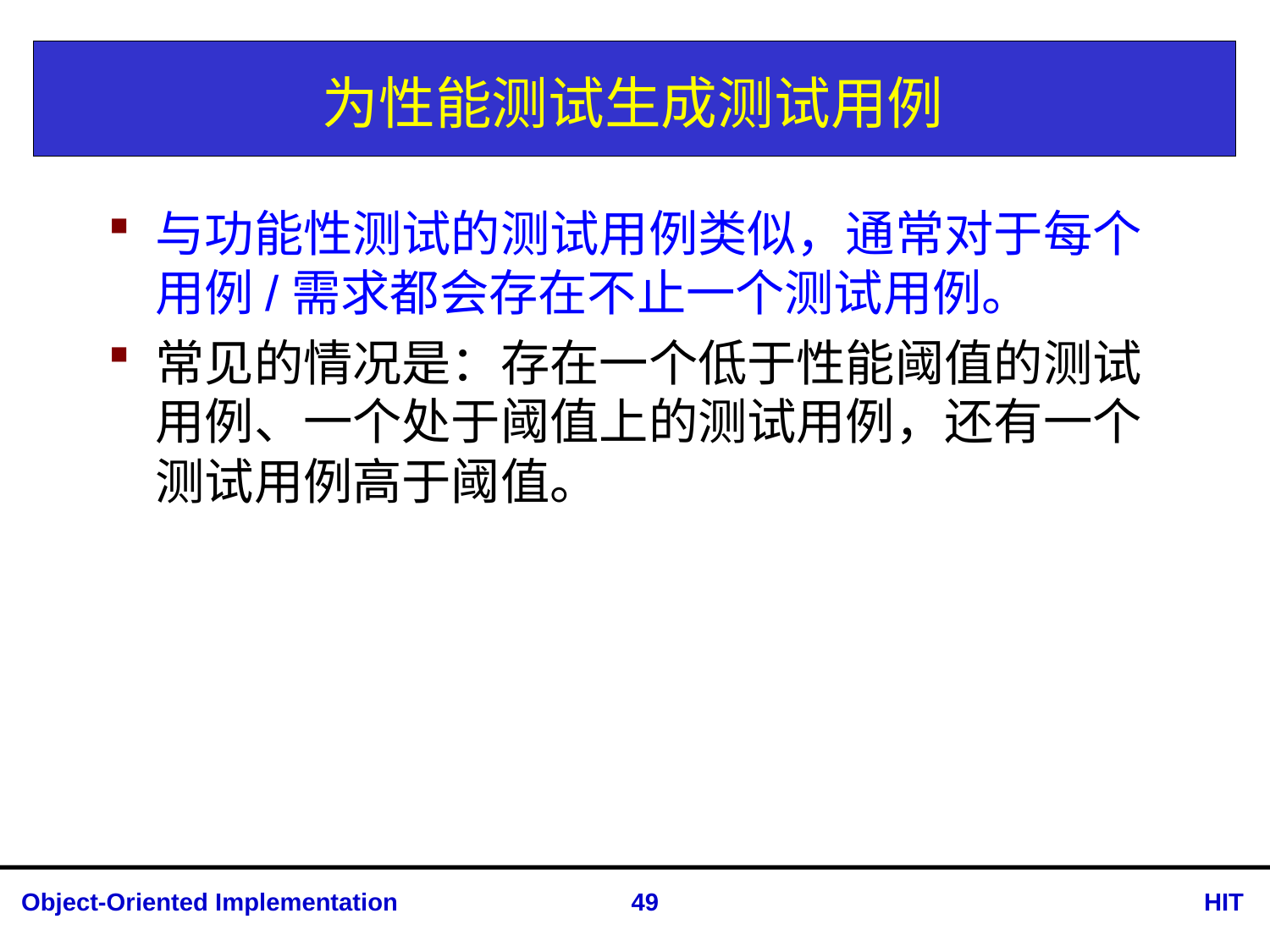

# 为性能测试生成测试用例
与功能性测试的测试用例类似，通常对于每个用例/需求都会存在不止一个测试用例。
常见的情况是：存在一个低于性能阈值的测试用例、一个处于阈值上的测试用例，还有一个测试用例高于阈值。